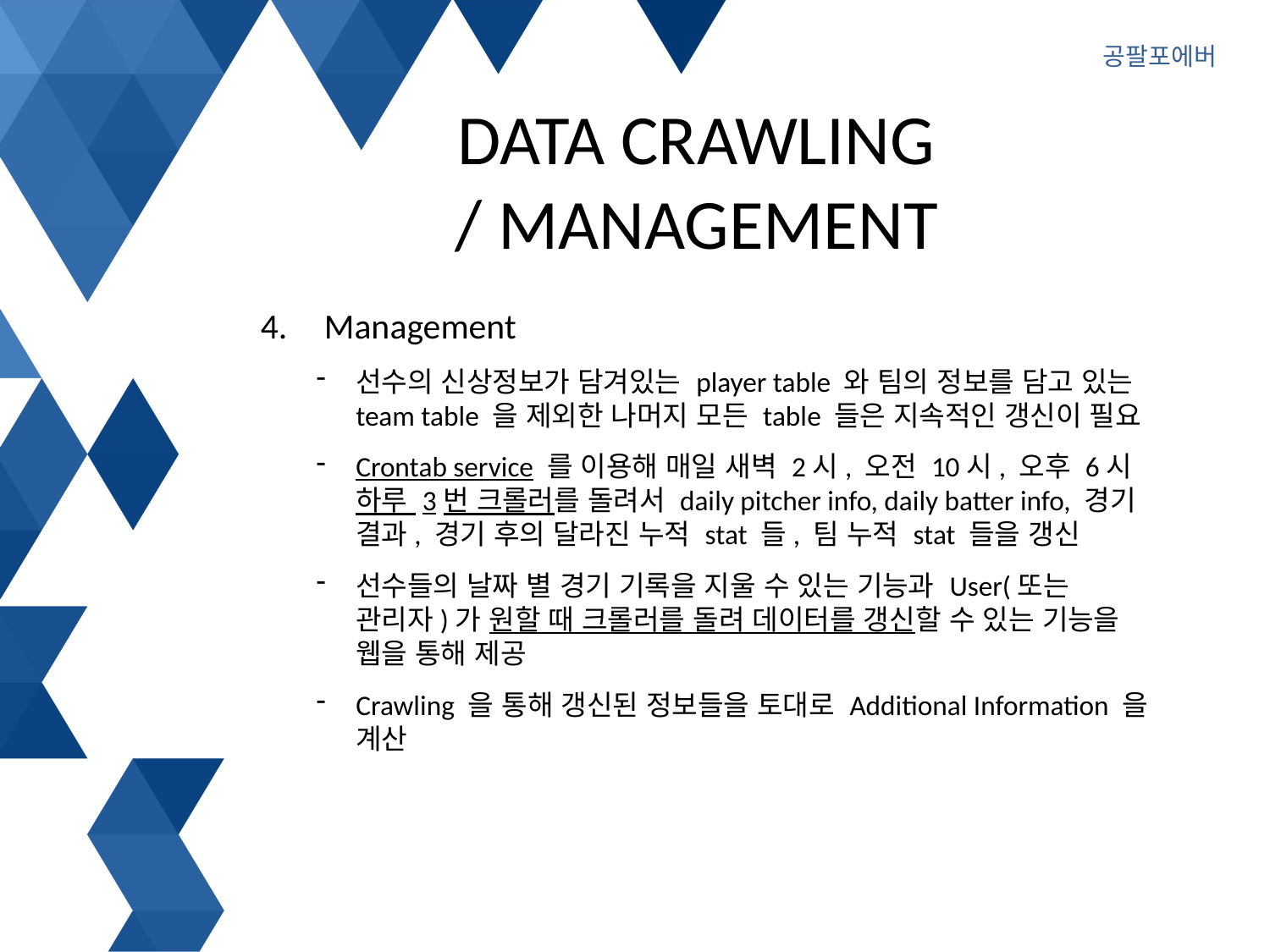

공팔포에버
# Data Crawling / Management
Management
선수의 신상정보가 담겨있는 player table 와 팀의 정보를 담고 있는 team table 을 제외한 나머지 모든 table 들은 지속적인 갱신이 필요
Crontab service 를 이용해 매일 새벽 2시, 오전 10시, 오후 6시 하루 3번 크롤러를 돌려서 daily pitcher info, daily batter info, 경기 결과, 경기 후의 달라진 누적 stat 들, 팀 누적 stat 들을 갱신
선수들의 날짜 별 경기 기록을 지울 수 있는 기능과 User(또는 관리자)가 원할 때 크롤러를 돌려 데이터를 갱신할 수 있는 기능을 웹을 통해 제공
Crawling 을 통해 갱신된 정보들을 토대로 Additional Information 을 계산